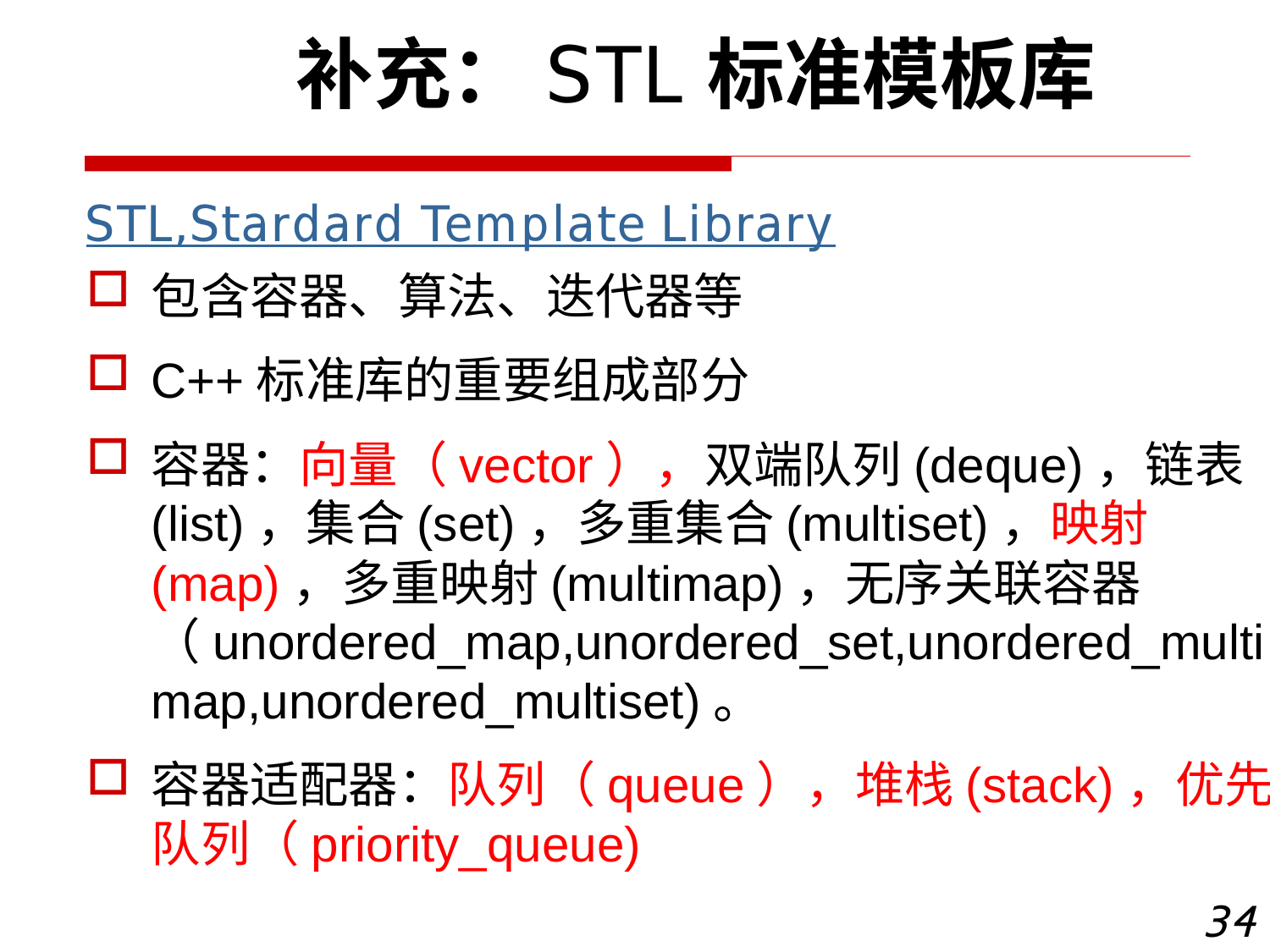

补充：STL标准模板库
STL,Stardard Template Library
包含容器、算法、迭代器等
C++标准库的重要组成部分
容器：向量（vector），双端队列(deque)，链表(list)，集合(set)，多重集合(multiset)，映射(map)，多重映射(multimap)，无序关联容器（unordered_map,unordered_set,unordered_multimap,unordered_multiset)。
容器适配器：队列（queue），堆栈(stack)，优先队列（priority_queue)

34